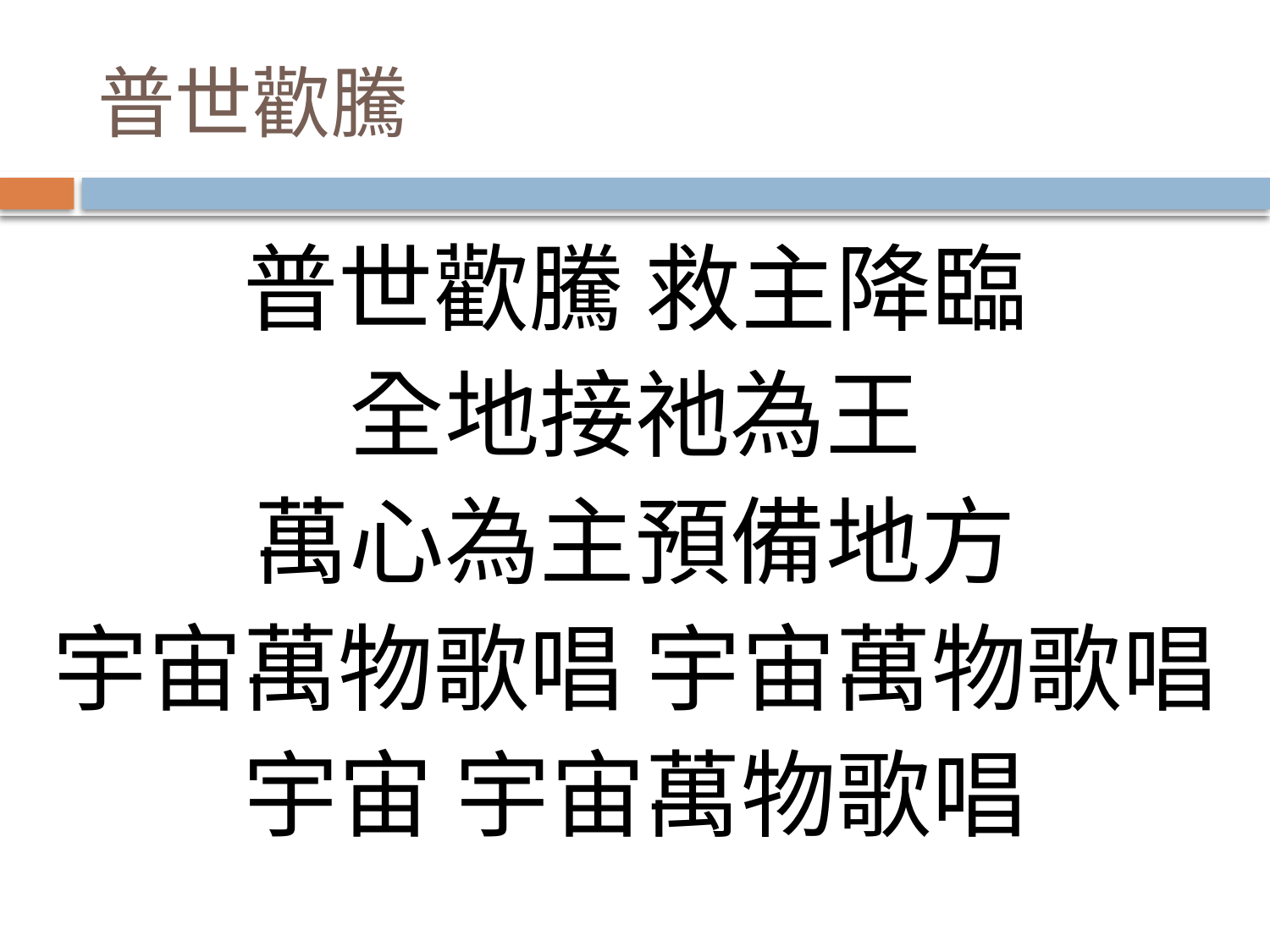

# 普世歡騰
普世歡騰 救主降臨
全地接祂為王
萬心為主預備地方
宇宙萬物歌唱 宇宙萬物歌唱
宇宙 宇宙萬物歌唱